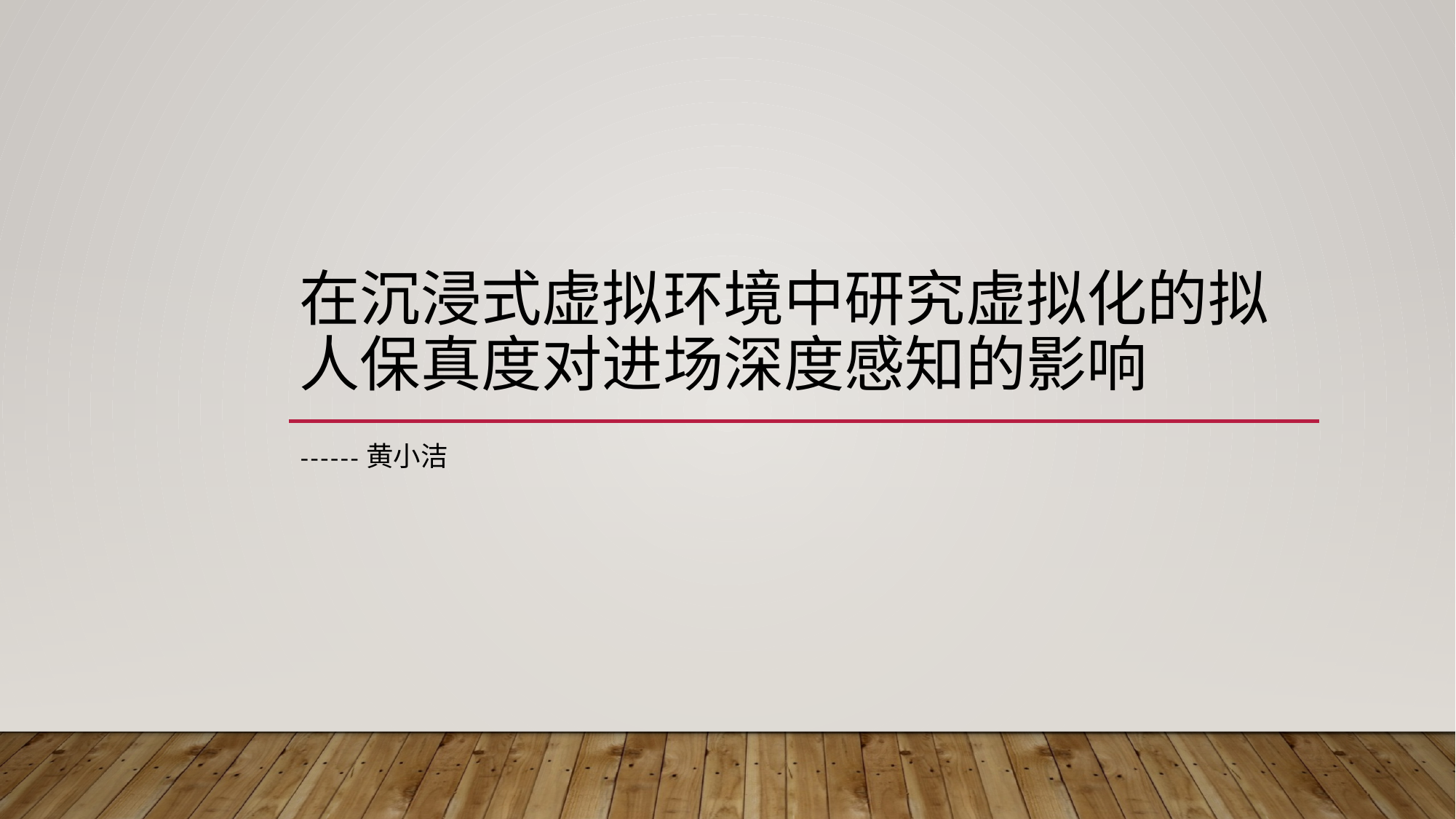

# 在沉浸式虚拟环境中研究虚拟化的拟人保真度对进场深度感知的影响
------黄小洁